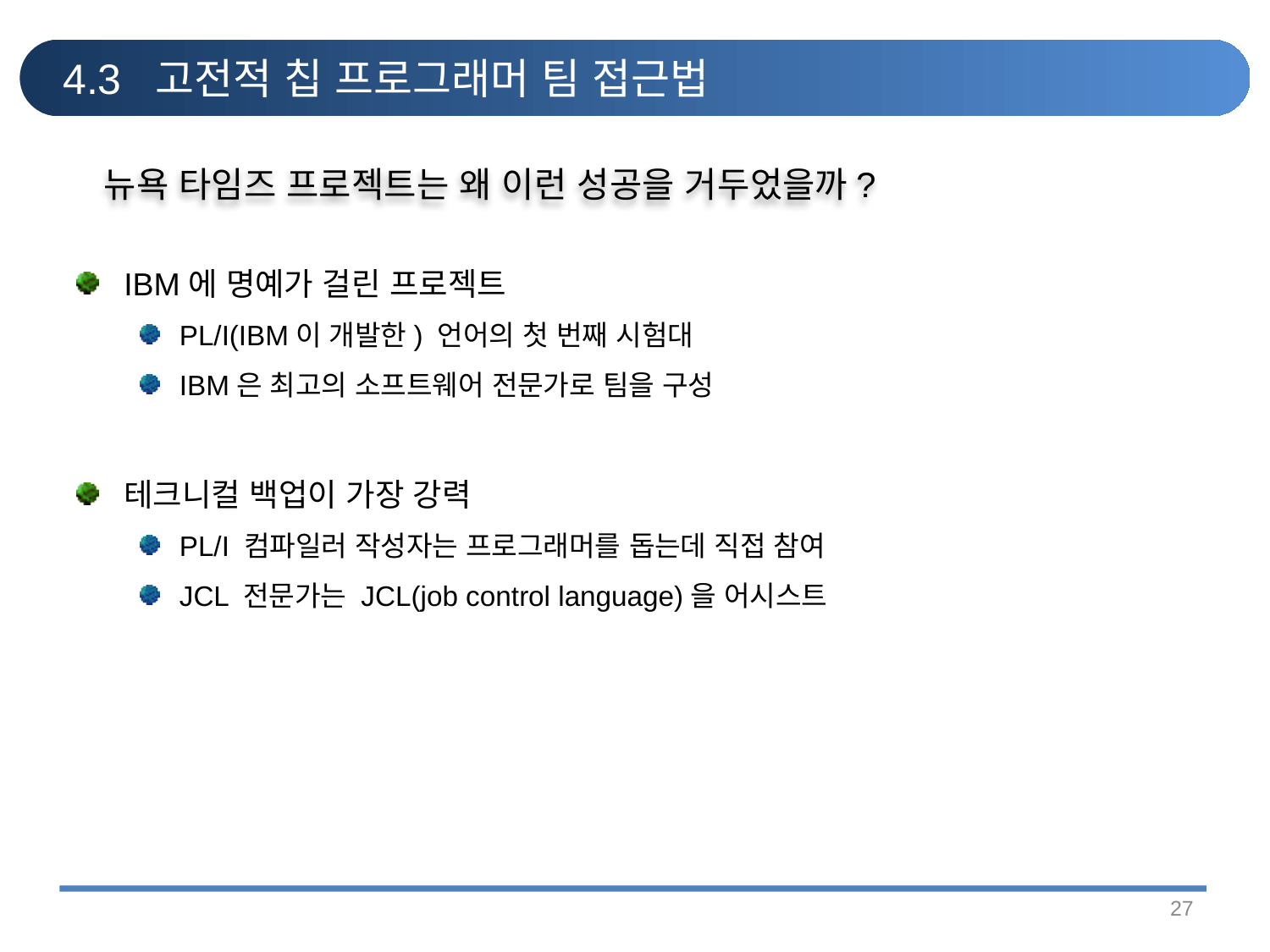

# 4.3  고전적 칩 프로그래머 팀 접근법
뉴욕 타임즈 프로젝트는 왜 이런 성공을 거두었을까?
IBM에 명예가 걸린 프로젝트
PL/I(IBM이 개발한) 언어의 첫 번째 시험대
IBM은 최고의 소프트웨어 전문가로 팀을 구성

테크니컬 백업이 가장 강력
PL/I 컴파일러 작성자는 프로그래머를 돕는데 직접 참여
JCL 전문가는 JCL(job control language)을 어시스트

27